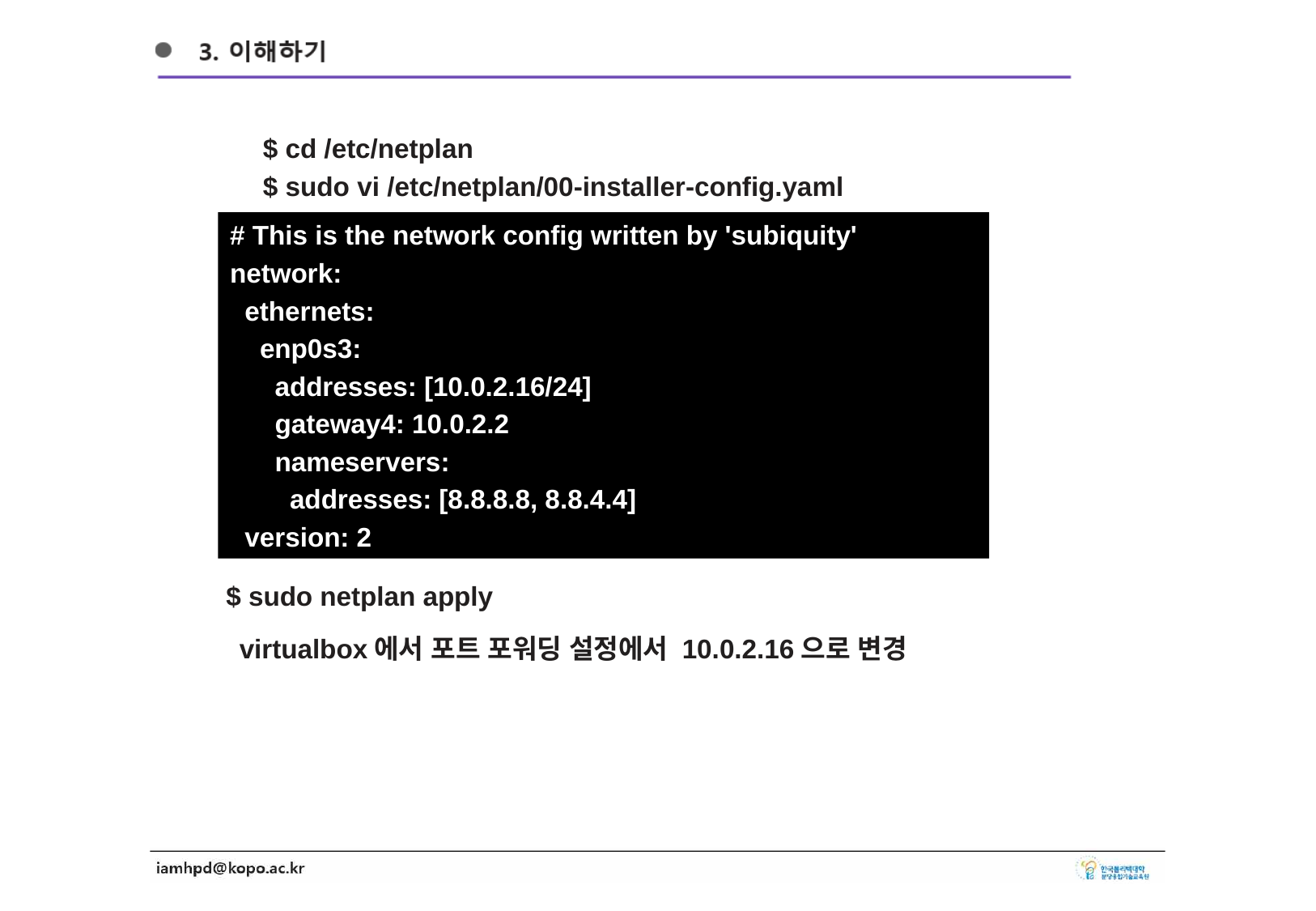

$ cd /etc/netplan
$ sudo vi /etc/netplan/00-installer-config.yaml
# This is the network config written by 'subiquity'
network:
  ethernets:
    enp0s3:
      addresses: [10.0.2.16/24]
      gateway4: 10.0.2.2
      nameservers:
        addresses: [8.8.8.8, 8.8.4.4]
  version: 2
$ sudo netplan apply
virtualbox에서 포트 포워딩 설정에서 10.0.2.16으로 변경